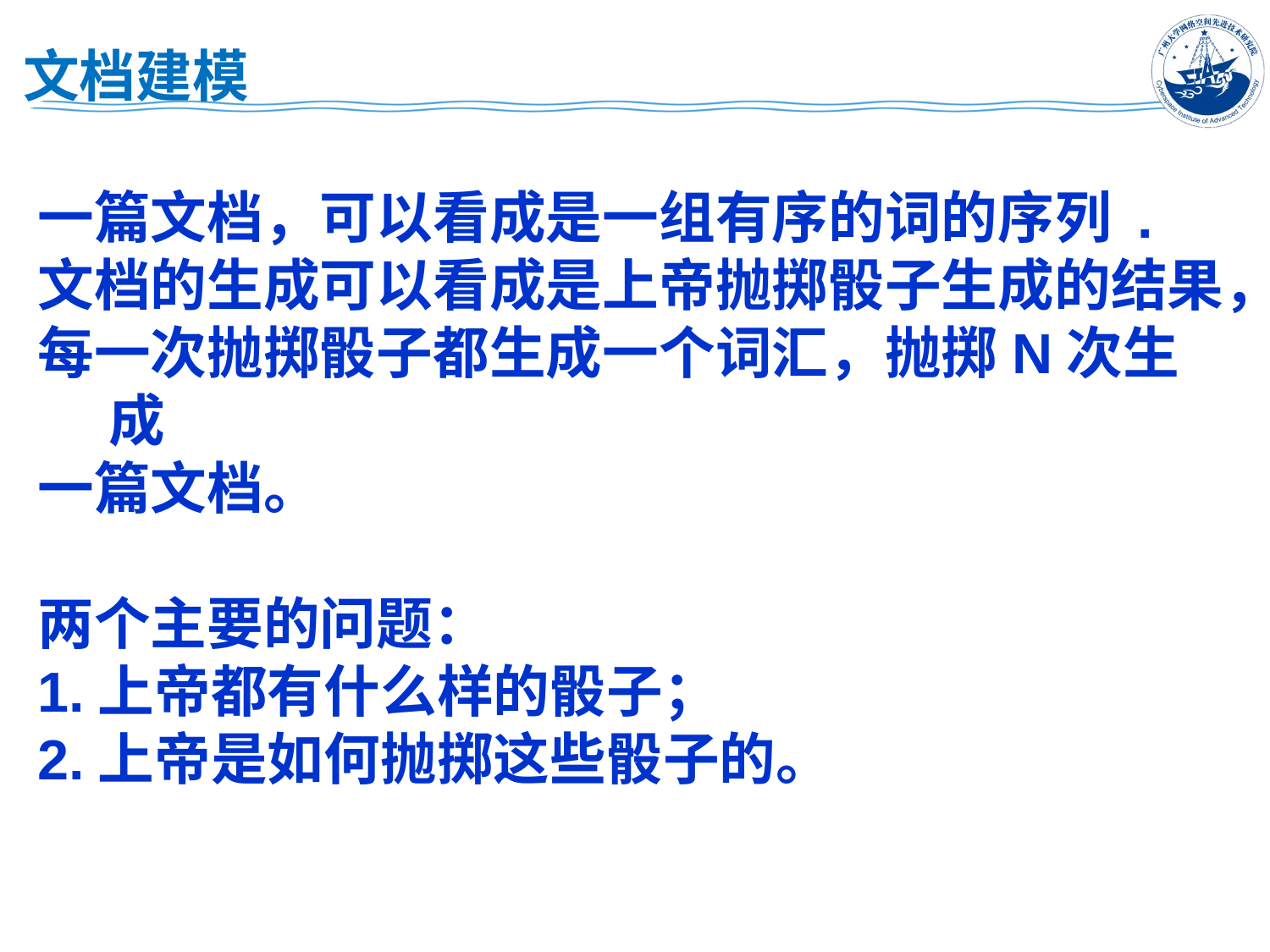

# 文档建模
一篇文档，可以看成是一组有序的词的序列 .
文档的生成可以看成是上帝抛掷骰子生成的结果，
每一次抛掷骰子都生成一个词汇，抛掷N次生成
一篇文档。

两个主要的问题：
1.上帝都有什么样的骰子；
2.上帝是如何抛掷这些骰子的。